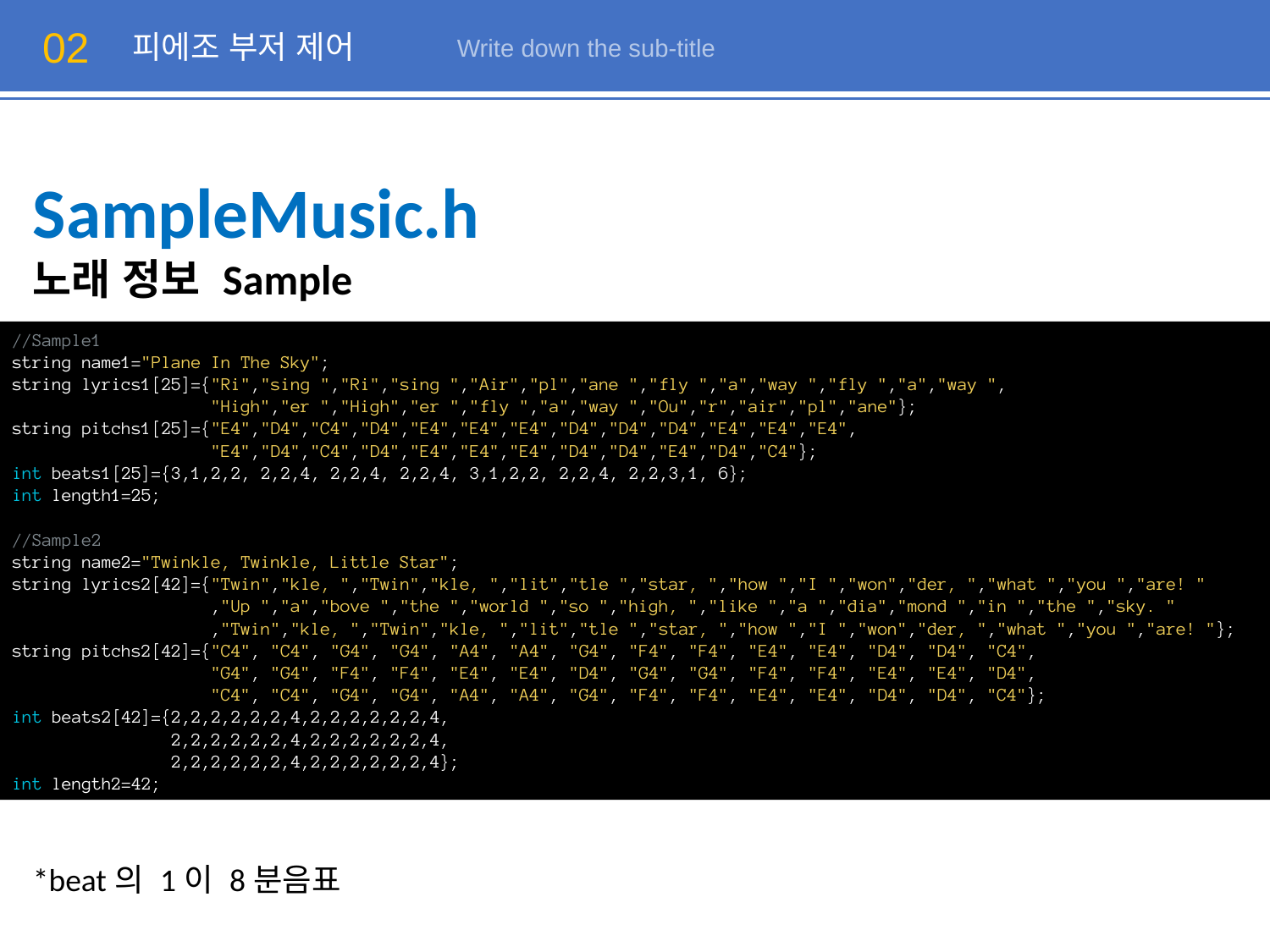

02
피에조 부저 제어
Write down the sub-title
SampleMusic.h
노래 정보 Sample
//Sample1
string name1="Plane In The Sky";
string lyrics1[25]={"Ri","sing ","Ri","sing ","Air","pl","ane ","fly ","a","way ","fly ","a","way ",
                    "High","er ","High","er ","fly ","a","way ","Ou","r","air","pl","ane"};
string pitchs1[25]={"E4","D4","C4","D4","E4","E4","E4","D4","D4","D4","E4","E4","E4",
                    "E4","D4","C4","D4","E4","E4","E4","D4","D4","E4","D4","C4"};
int beats1[25]={3,1,2,2, 2,2,4, 2,2,4, 2,2,4, 3,1,2,2, 2,2,4, 2,2,3,1, 6};
int length1=25;
//Sample2
string name2="Twinkle, Twinkle, Little Star";
string lyrics2[42]={"Twin","kle, ","Twin","kle, ","lit","tle ","star, ","how ","I ","won","der, ","what ","you ","are! "
                    ,"Up ","a","bove ","the ","world ","so ","high, ","like ","a ","dia","mond ","in ","the ","sky. "
                    ,"Twin","kle, ","Twin","kle, ","lit","tle ","star, ","how ","I ","won","der, ","what ","you ","are! "};
string pitchs2[42]={"C4", "C4", "G4", "G4", "A4", "A4", "G4", "F4", "F4", "E4", "E4", "D4", "D4", "C4",
                    "G4", "G4", "F4", "F4", "E4", "E4", "D4", "G4", "G4", "F4", "F4", "E4", "E4", "D4",
                    "C4", "C4", "G4", "G4", "A4", "A4", "G4", "F4", "F4", "E4", "E4", "D4", "D4", "C4"};
int beats2[42]={2,2,2,2,2,2,4,2,2,2,2,2,2,4,
                2,2,2,2,2,2,4,2,2,2,2,2,2,4,
                2,2,2,2,2,2,4,2,2,2,2,2,2,4};
int length2=42;
*beat의 1이 8분음표